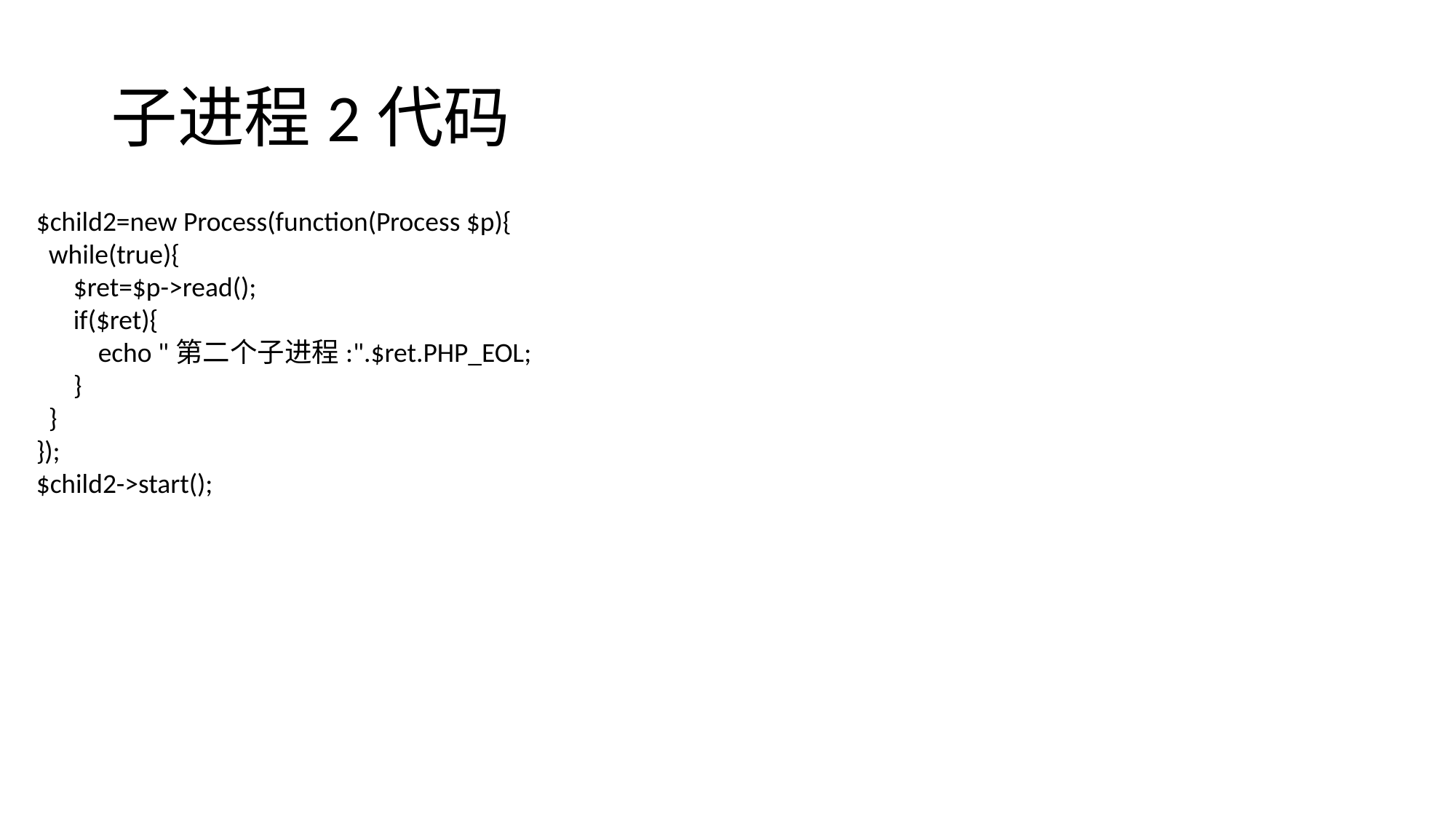

# 子进程2代码
$child2=new Process(function(Process $p){
  while(true){
      $ret=$p->read();
      if($ret){
          echo "第二个子进程:".$ret.PHP_EOL;
      }
  }
});
$child2->start();